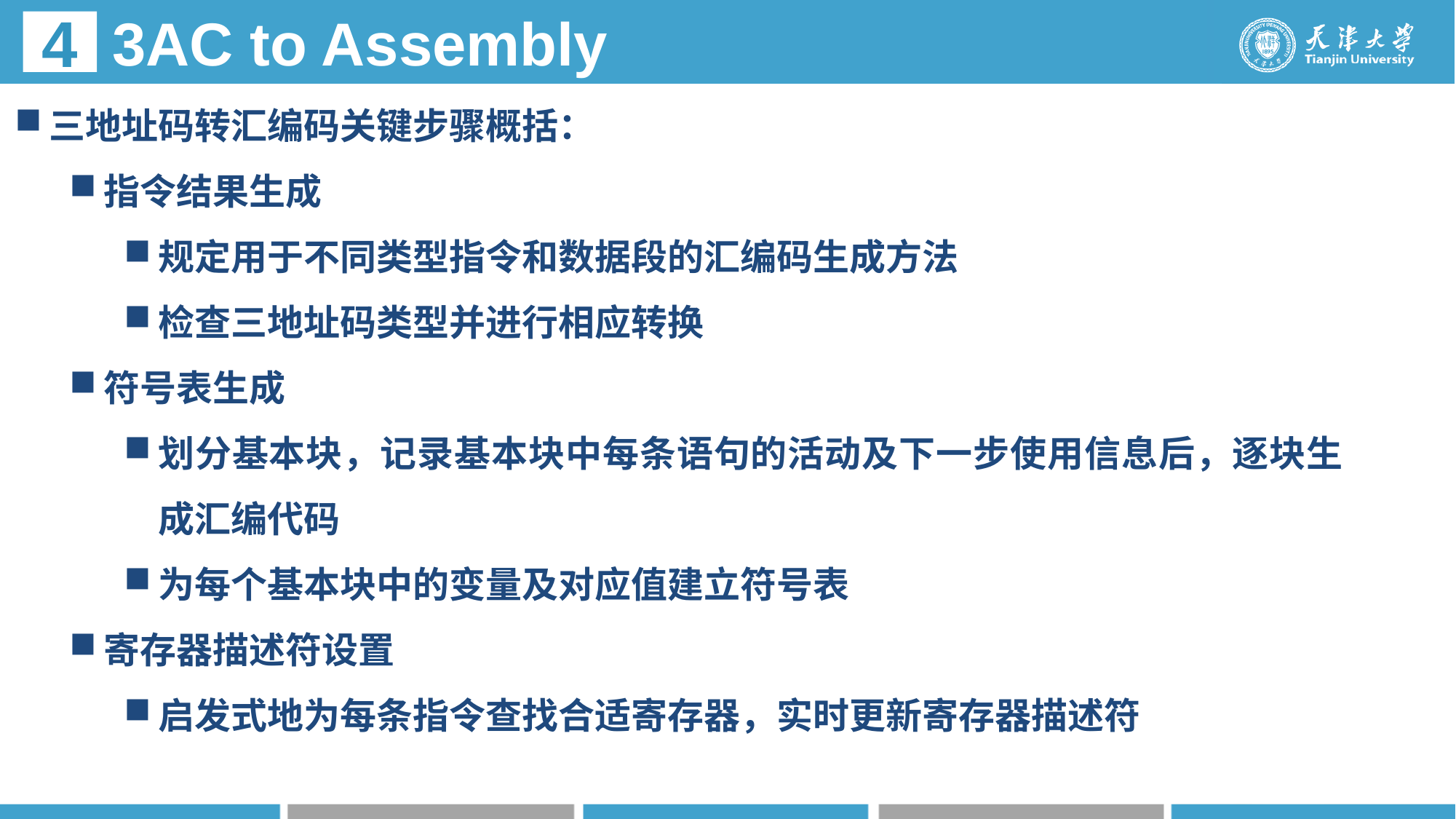

# 3AC to Assembly
4
三地址码转汇编码关键步骤概括：
指令结果生成
规定用于不同类型指令和数据段的汇编码生成方法
检查三地址码类型并进行相应转换
符号表生成
划分基本块，记录基本块中每条语句的活动及下一步使用信息后，逐块生成汇编代码
为每个基本块中的变量及对应值建立符号表
寄存器描述符设置
启发式地为每条指令查找合适寄存器，实时更新寄存器描述符

17